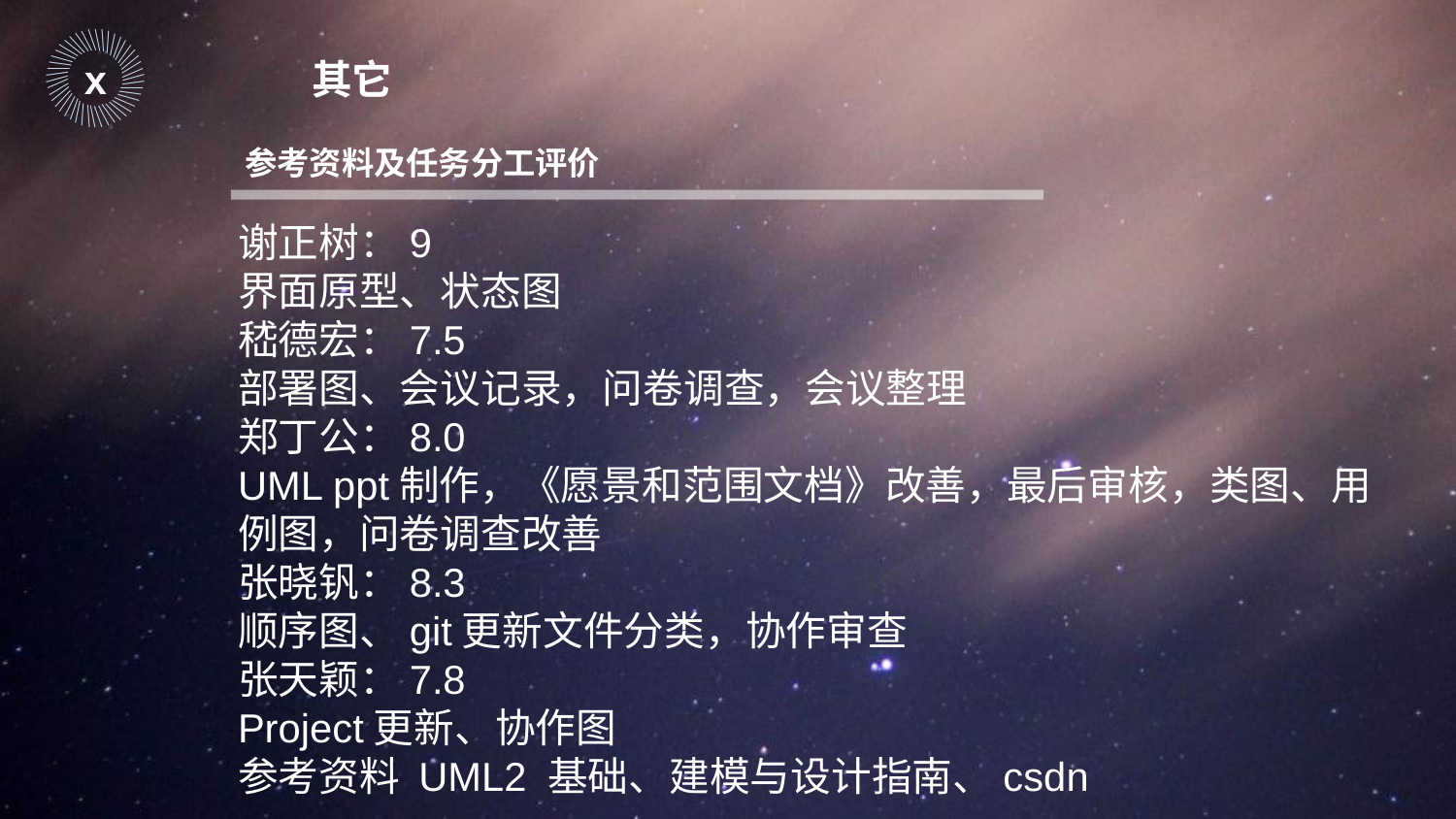

｜
｜
｜
｜
｜
｜
｜
｜
｜
｜
｜
｜
｜
｜
｜
｜
｜
｜
｜
｜
｜
｜
｜
｜
｜
｜
｜
｜
｜
｜
｜
｜
｜
｜
｜
｜
｜
｜
｜
｜
｜
｜
｜
｜
｜
｜
x
其它
参考资料及任务分工评价

谢正树：9
界面原型、状态图
嵇德宏：7.5
部署图、会议记录，问卷调查，会议整理
郑丁公：8.0
UML ppt制作，《愿景和范围文档》改善，最后审核，类图、用例图，问卷调查改善
张晓钒：8.3
顺序图、git更新文件分类，协作审查
张天颖：7.8
Project更新、协作图
参考资料 UML2 基础、建模与设计指南、csdn